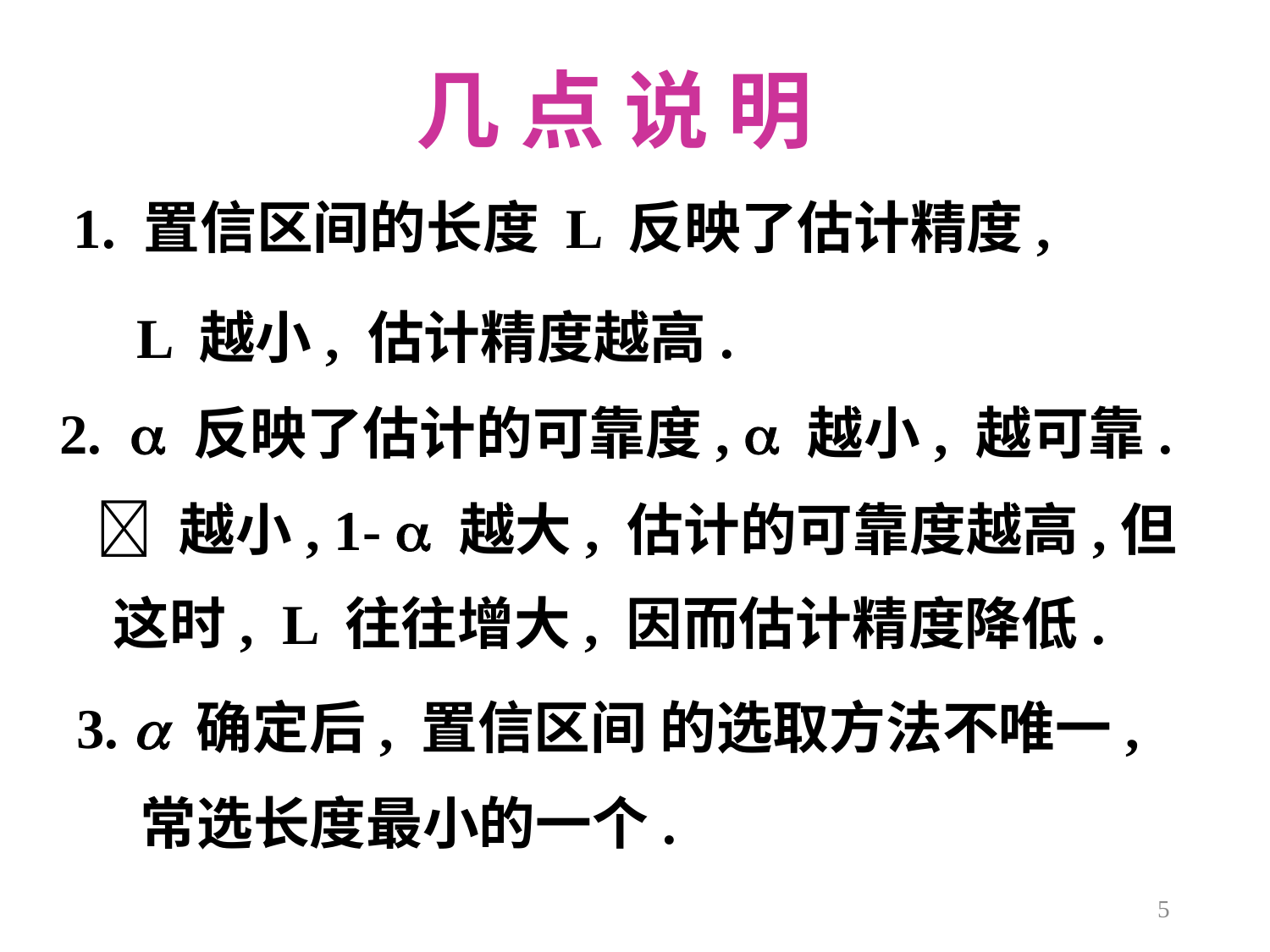

几 点 说 明
1. 置信区间的长度 L 反映了估计精度,
 L 越小, 估计精度越高.
 2.  α 反映了估计的可靠度, α 越小, 越可靠.
α 越小, 1- α 越大, 估计的可靠度越高,但
这时,  L 往往增大, 因而估计精度降低.
 3. α 确定后, 置信区间 的选取方法不唯一,
     常选长度最小的一个.
5